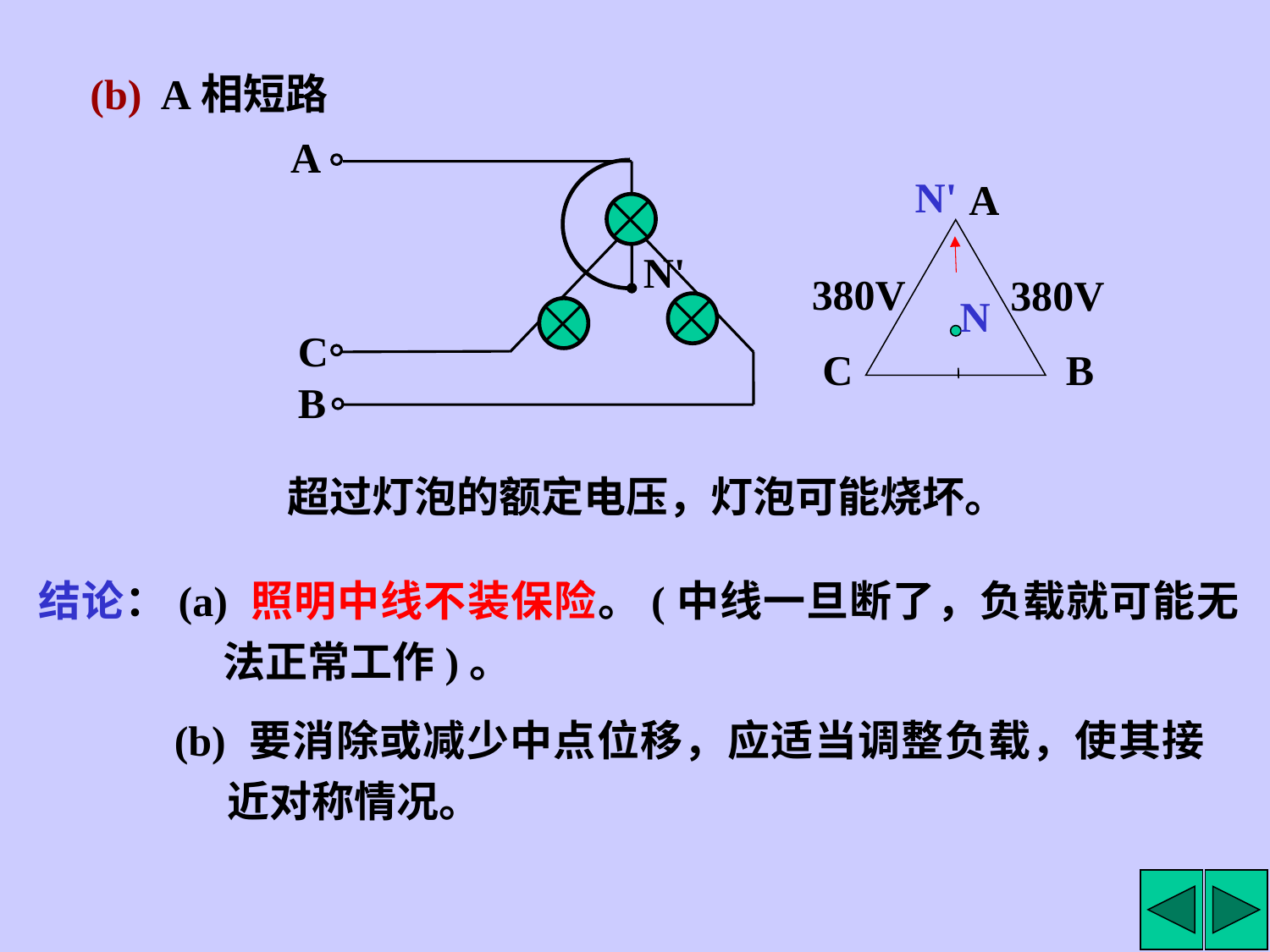

(b)  A相短路
A

N'

C

B

N'
A

380V
380V
N

C
B

超过灯泡的额定电压，灯泡可能烧坏。
结论：(a) 照明中线不装保险。(中线一旦断了，负载就可能无法正常工作)。
(b) 要消除或减少中点位移，应适当调整负载，使其接近对称情况。